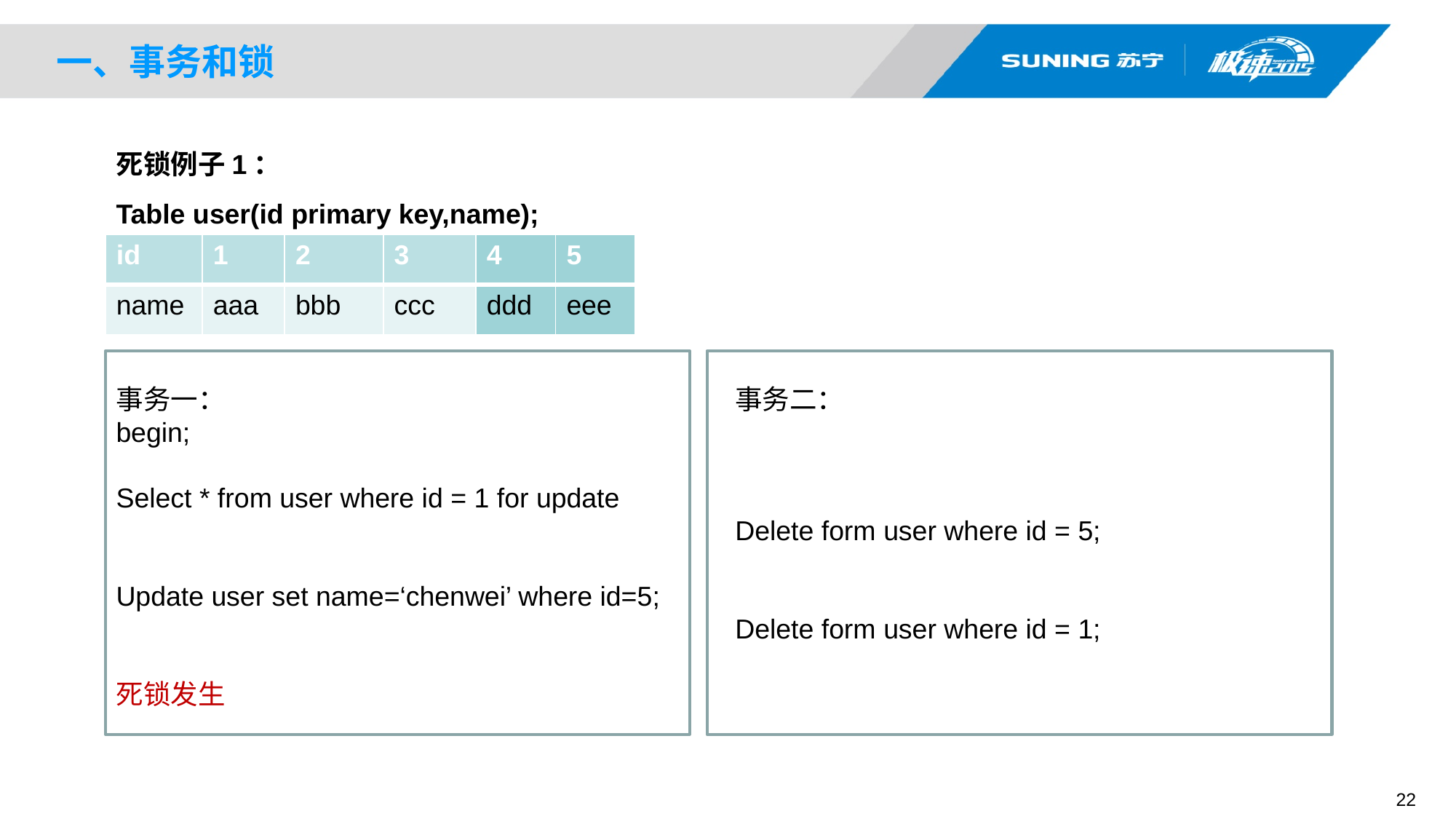

# 一、事务和锁
死锁例子1：
Table user(id primary key,name);
| id | 1 | 2 | 3 | 4 | 5 |
| --- | --- | --- | --- | --- | --- |
| name | aaa | bbb | ccc | ddd | eee |

事务一：
begin;

Select * from user where id = 1 for update

Update user set name=‘chenwei’ where id=5;

死锁发生
事务二：

Delete form user where id = 5;

Delete form user where id = 1;